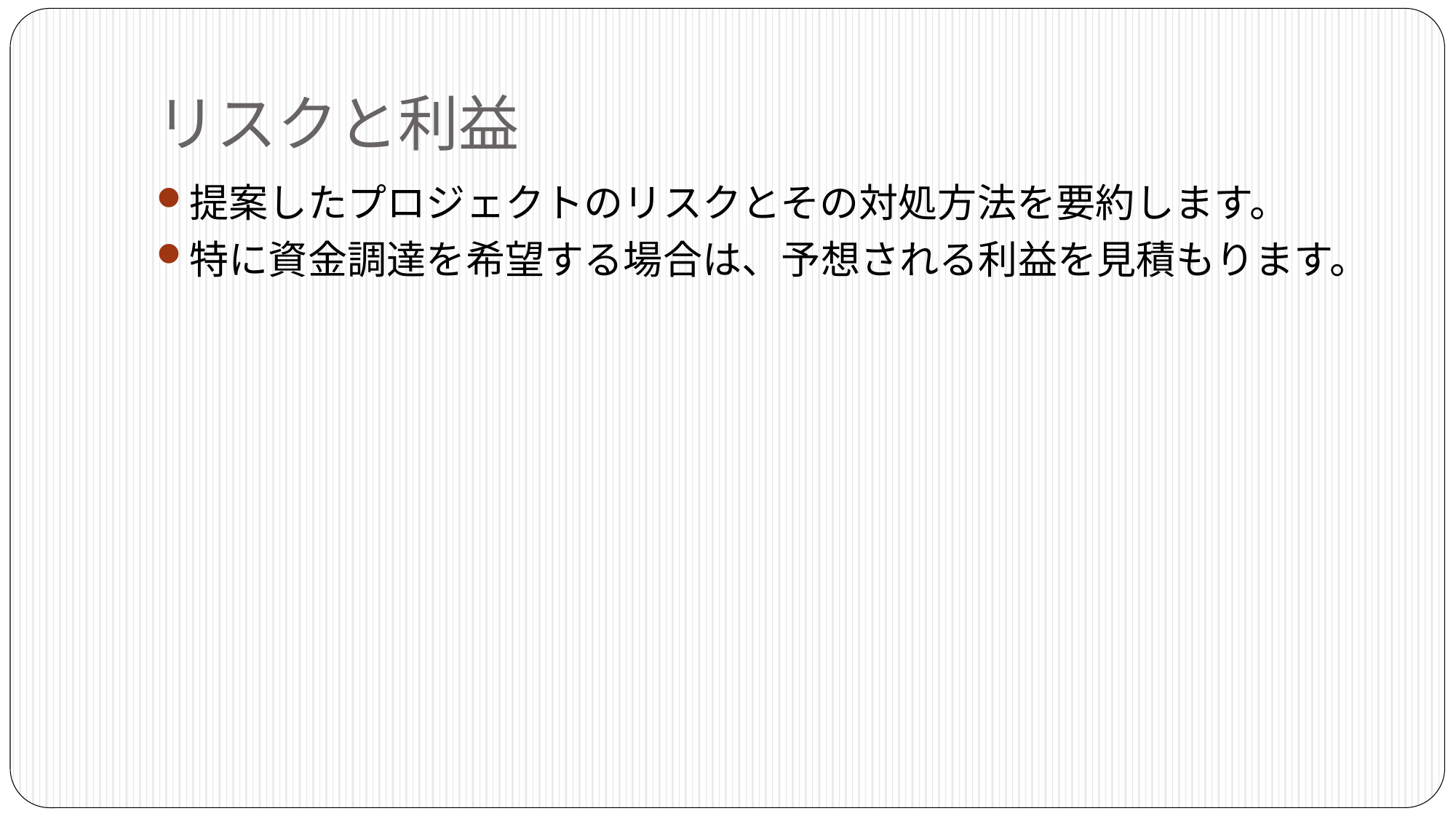

# リスクと利益
提案したプロジェクトのリスクとその対処方法を要約します。
特に資金調達を希望する場合は、予想される利益を見積もります。